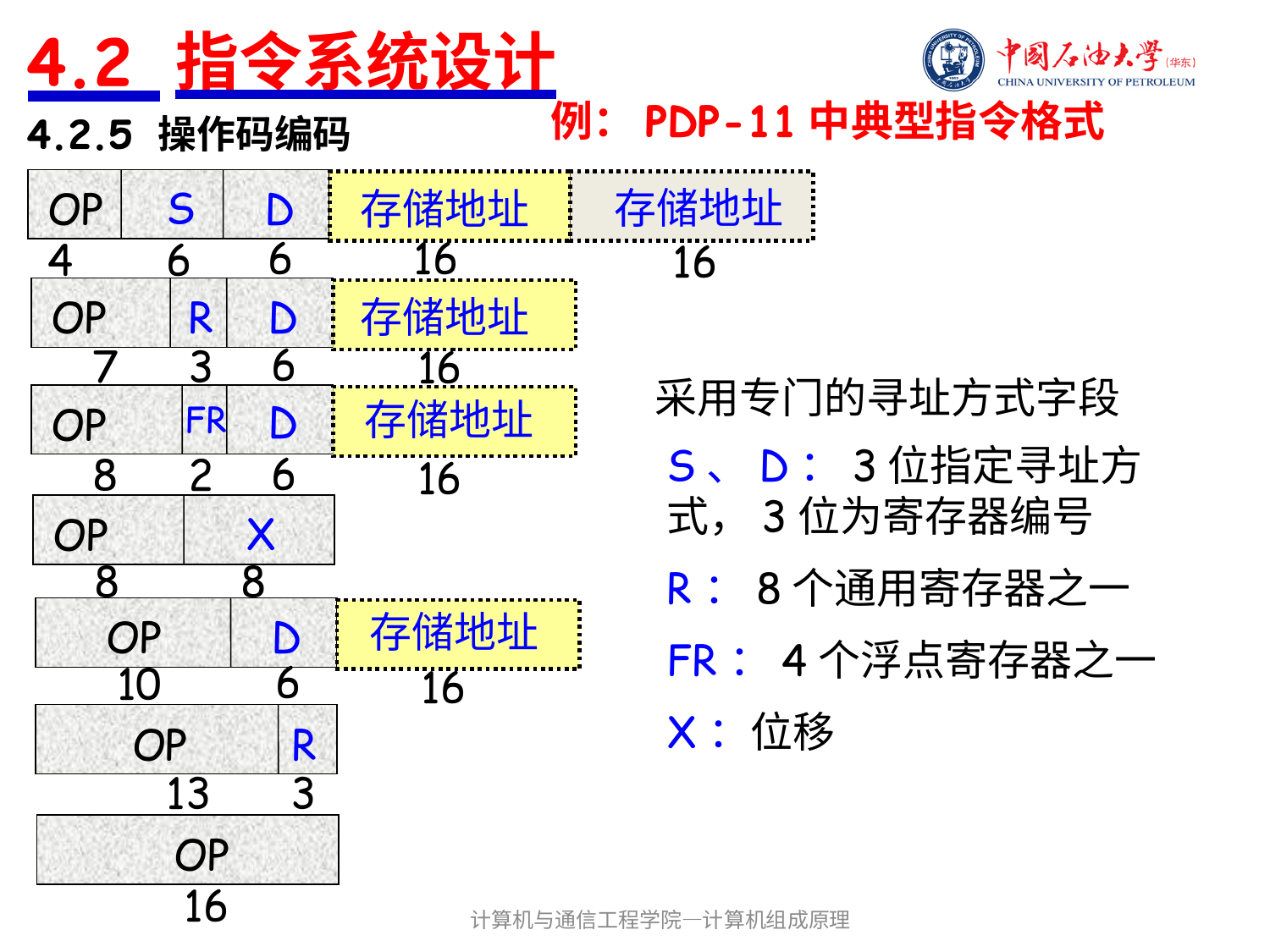

# 4.2 指令系统设计
例：PDP-11中典型指令格式
4.2.5 操作码编码
1. 扩展操作码编码

S
存储地址
OP
D
存储地址
6
16
4
6
16

R
OP
D
存储地址
6
7
3
16

存储地址

D
OP
FR
S、D：3位指定寻址方式，3位为寄存器编号
R：8个通用寄存器之一
FR：4个浮点寄存器之一
X：位移

6
8
2
16

X
OP
8
8

存储地址

OP
D
6
10
16

OP
R
13
3

OP
16
采用专门的寻址方式字段
计算机与通信工程学院—计算机组成原理
52